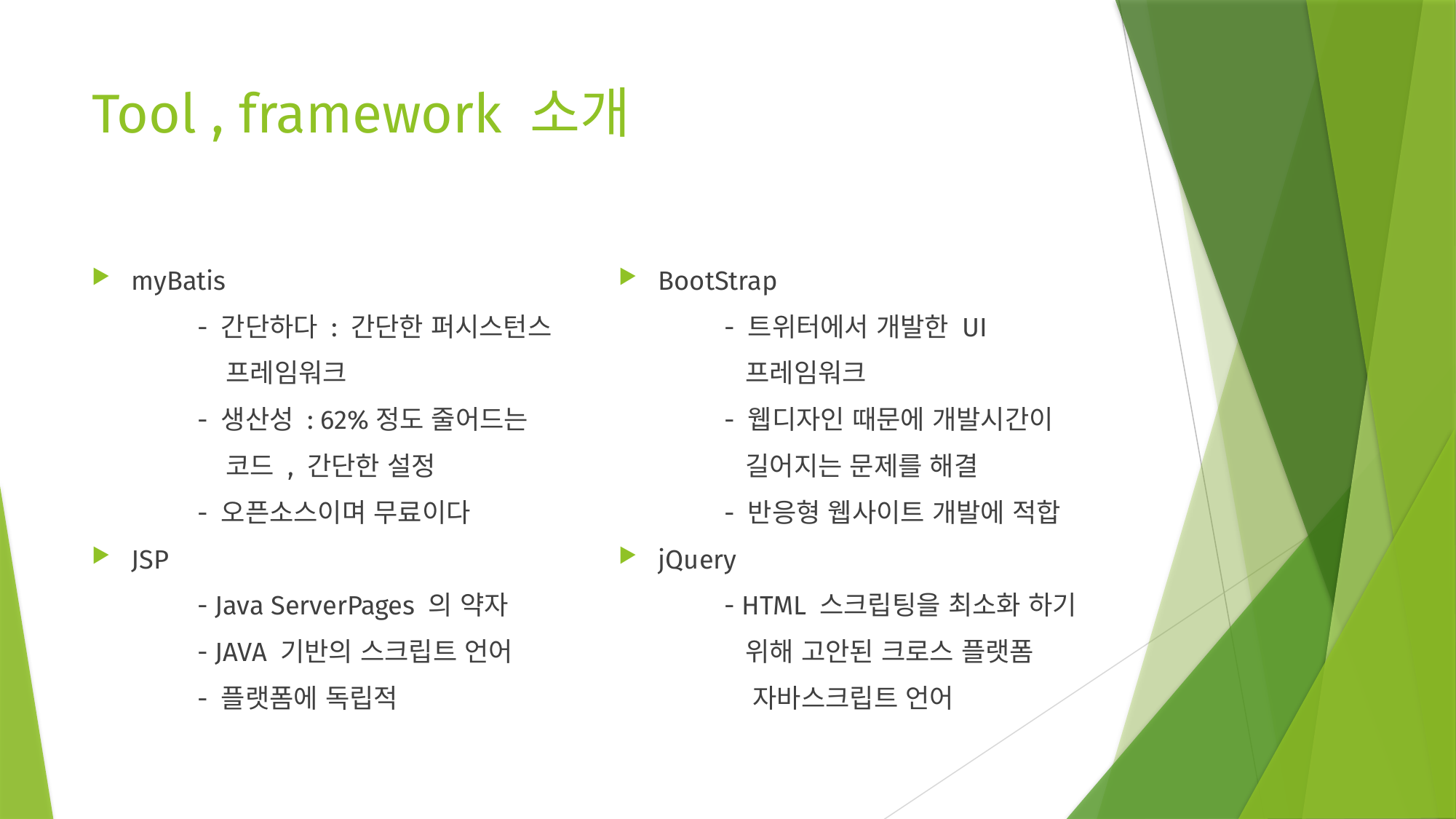

# Tool , framework 소개
myBatis
	- 간단하다 : 간단한 퍼시스턴스
	   프레임워크
	- 생산성 : 62%정도 줄어드는
	   코드 , 간단한 설정
	- 오픈소스이며 무료이다
JSP
	- Java ServerPages 의 약자
	- JAVA 기반의 스크립트 언어
	- 플랫폼에 독립적

BootStrap
	- 트위터에서 개발한 UI
	  프레임워크
	- 웹디자인 때문에 개발시간이
	  길어지는 문제를 해결
	- 반응형 웹사이트 개발에 적합
jQuery
	- HTML 스크립팅을 최소화 하기
	  위해 고안된 크로스 플랫폼
	   자바스크립트 언어